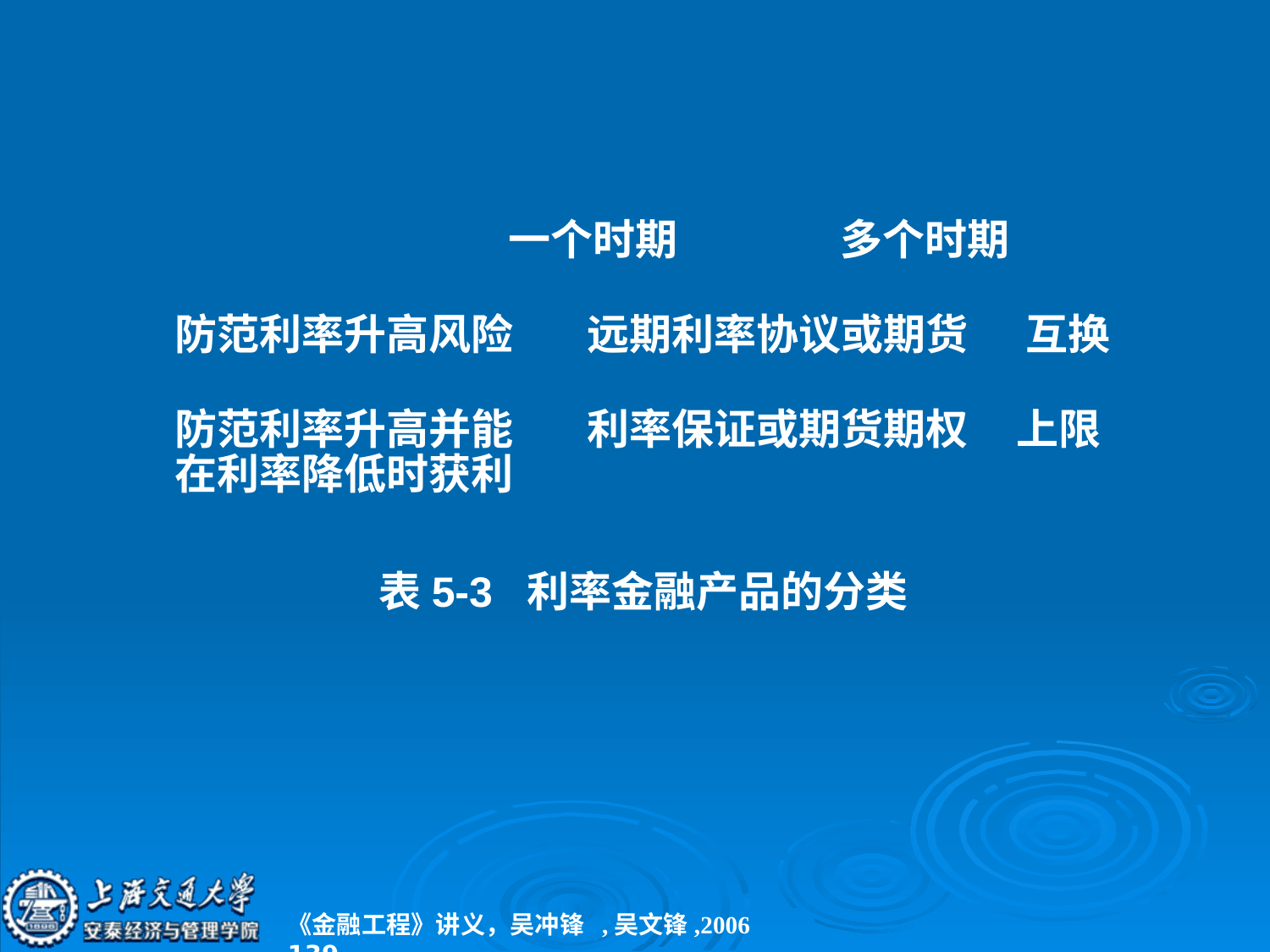

一个时期                 多个时期
防范利率升高风险	远期利率协议或期货      互换
防范利率升高并能	利率保证或期货期权     上限
在利率降低时获利

表5-3  利率金融产品的分类